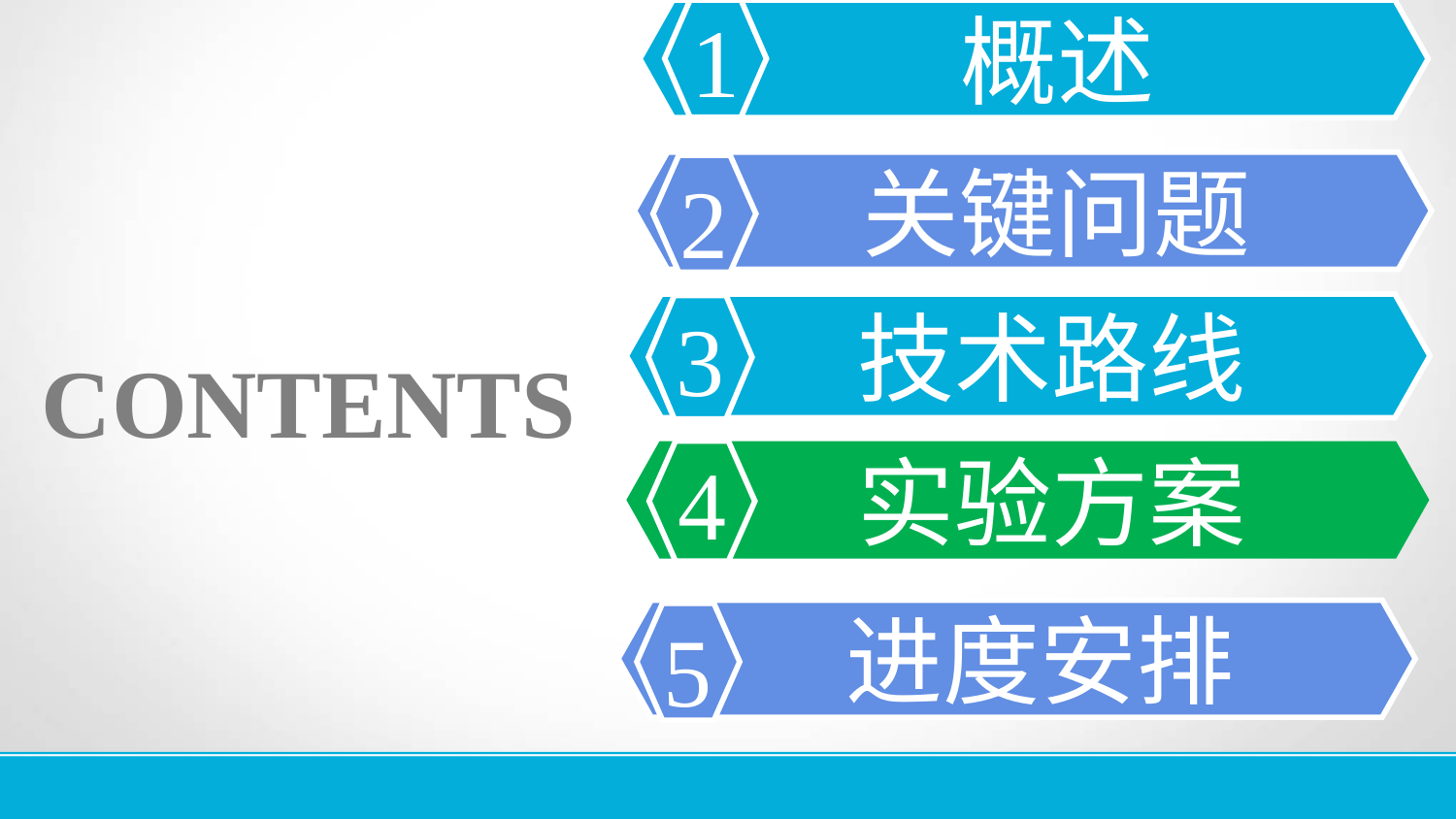

1
概述
关键问题
2
技术路线
3
CONTENTS
4
实验方案
进度安排
5